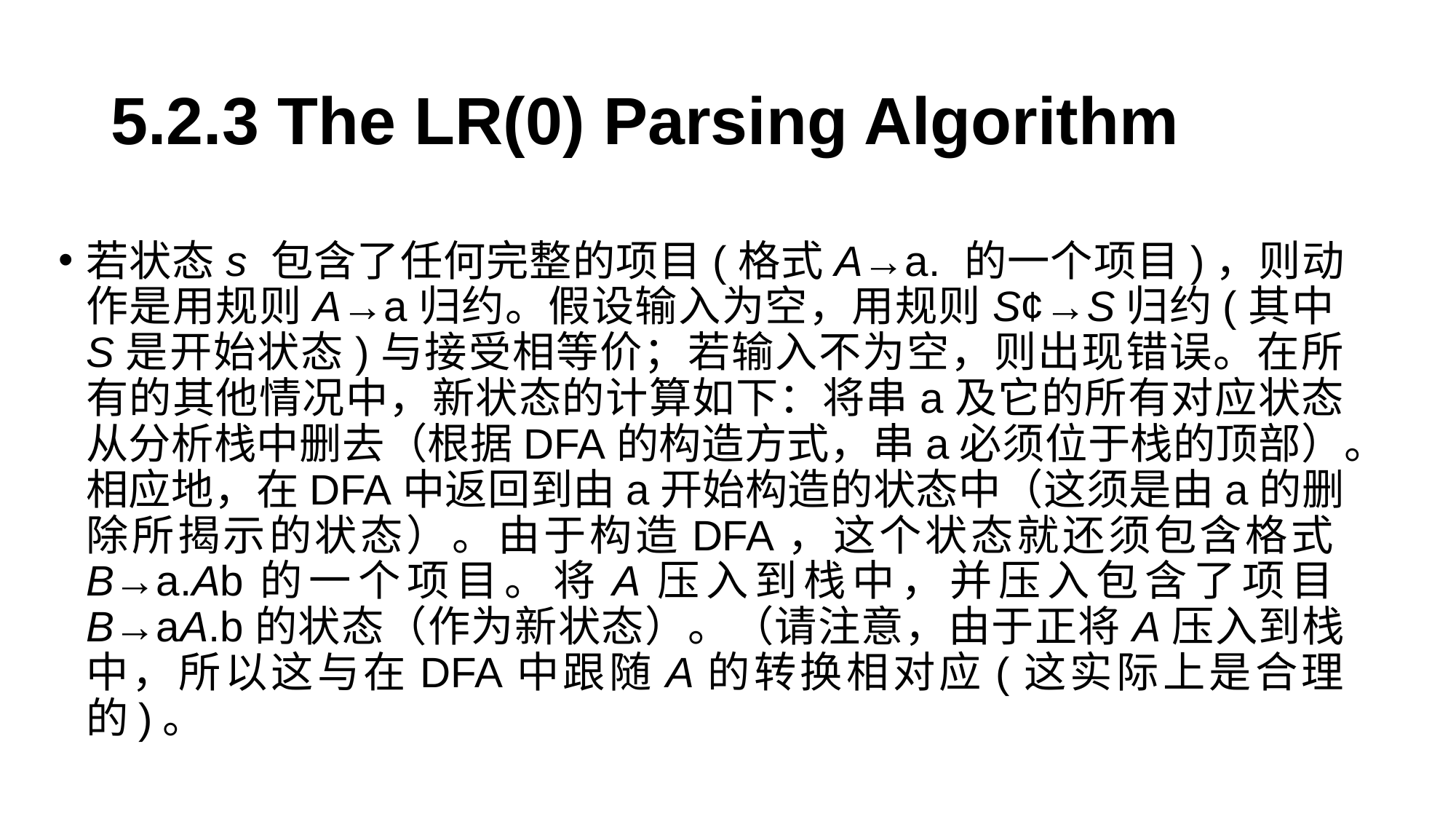

# 5.2.3 The LR(0) Parsing Algorithm
若状态s 包含了任何完整的项目(格式A→a. 的一个项目)，则动作是用规则A→a归约。假设输入为空，用规则S¢→S归约(其中S是开始状态)与接受相等价；若输入不为空，则出现错误。在所有的其他情况中，新状态的计算如下：将串a及它的所有对应状态从分析栈中删去（根据DFA的构造方式，串a必须位于栈的顶部）。相应地，在DFA中返回到由a开始构造的状态中（这须是由a的删除所揭示的状态）。由于构造DFA，这个状态就还须包含格式B→a.Ab的一个项目。将A压入到栈中，并压入包含了项目B→aA.b的状态（作为新状态）。（请注意，由于正将A压入到栈中，所以这与在DFA中跟随A的转换相对应(这实际上是合理的)。